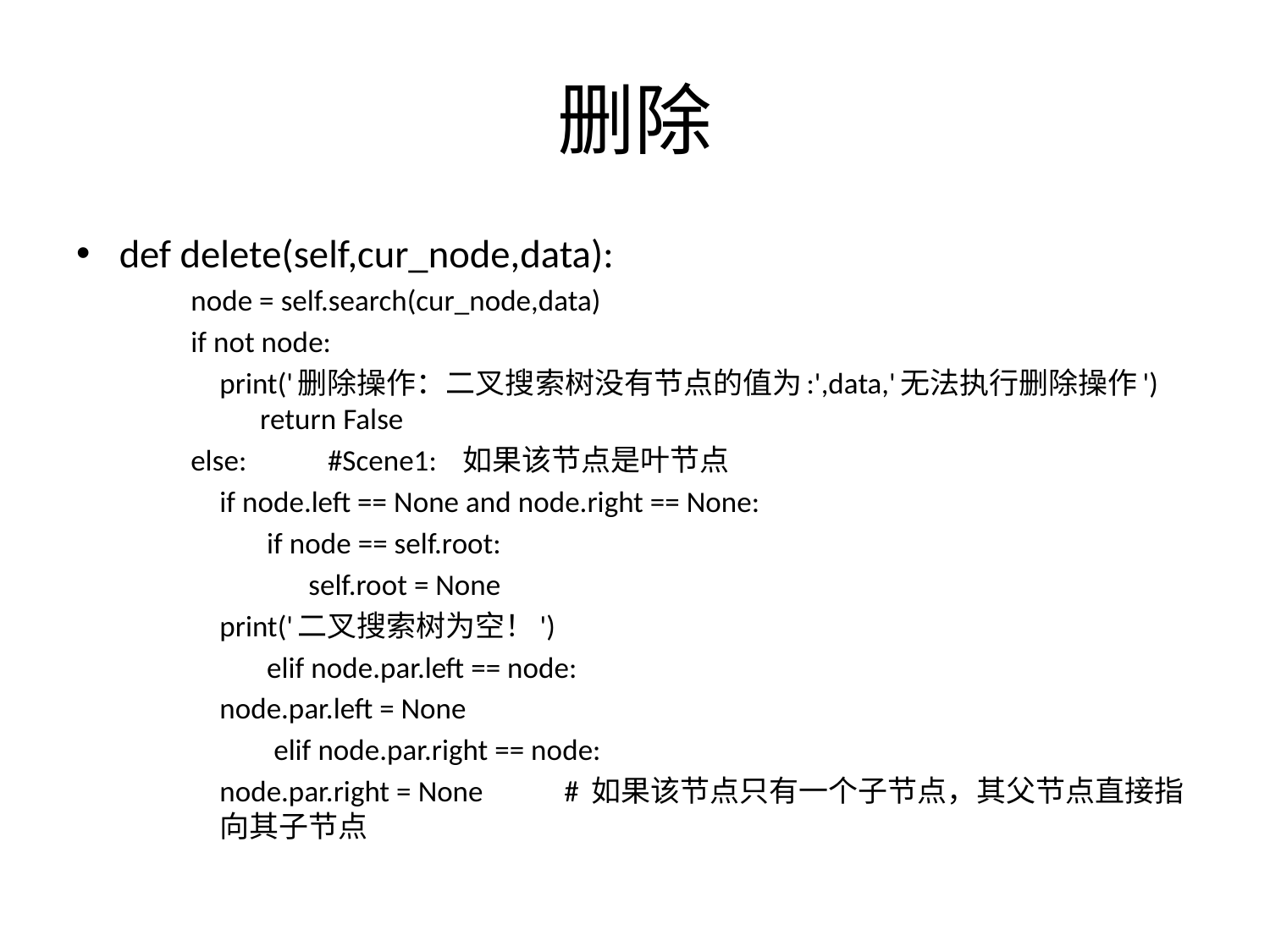

# 删除
def delete(self,cur_node,data):
node = self.search(cur_node,data)
if not node:
	print('删除操作：二叉搜索树没有节点的值为:',data,'无法执行删除操作')            return False
else:            #Scene1:   如果该节点是叶节点
	if node.left == None and node.right == None:
	       if node == self.root:
	       	self.root = None
		print('二叉搜索树为空！')
	       elif node.par.left == node:
		node.par.left = None
	        elif node.par.right == node:
		node.par.right = None            # 如果该节点只有一个子节点，其父节点直接指向其子节点